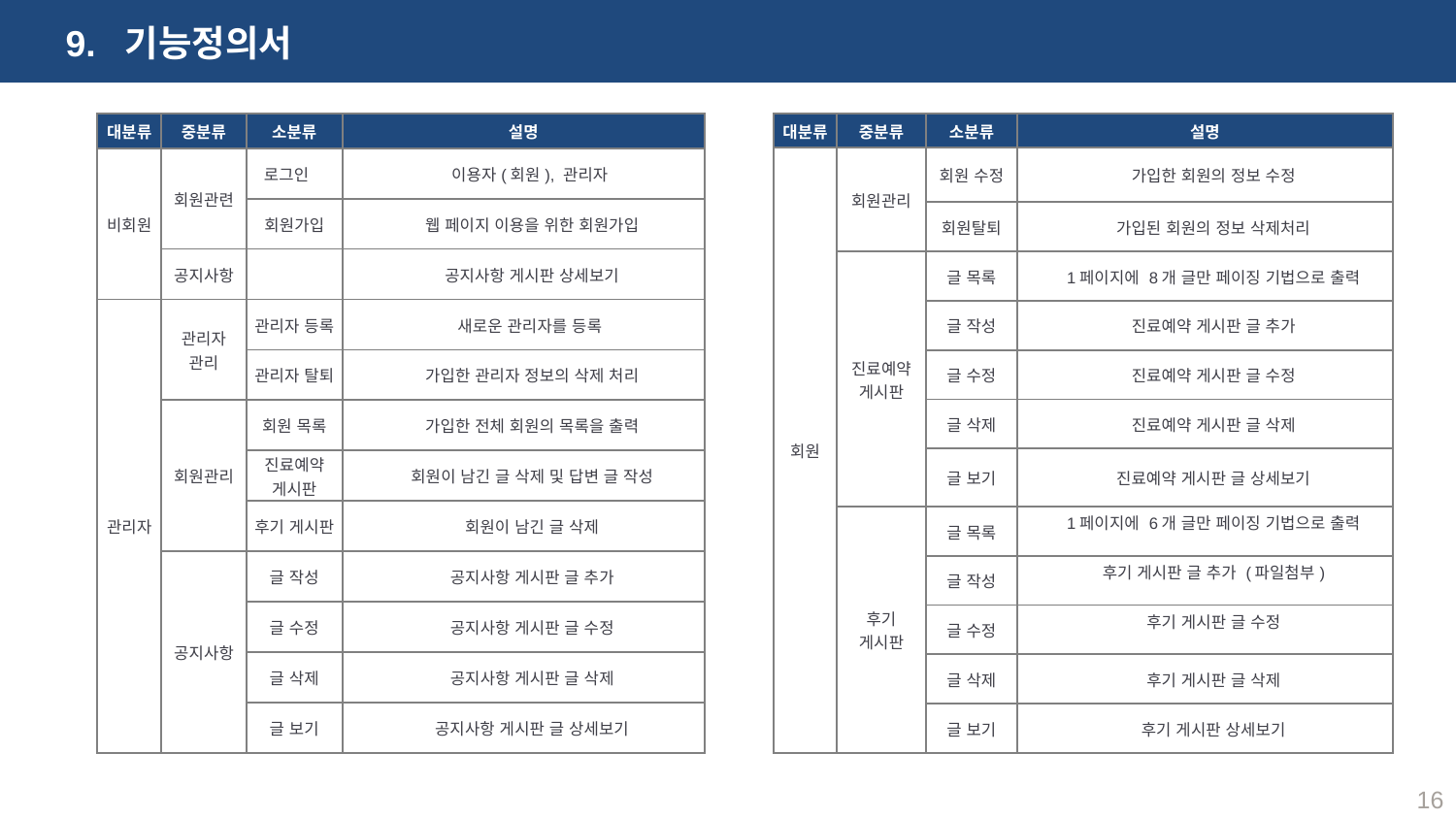

9.  기능정의서
| 대분류 | 중분류 | 소분류 | 설명 |
| --- | --- | --- | --- |
| 회원 | 회원관리 | 회원 수정 | 가입한 회원의 정보 수정 |
|  |  | 회원탈퇴 | 가입된 회원의 정보 삭제처리 |
|  | 진료예약 게시판 | 글 목록 | 1페이지에 8개 글만 페이징 기법으로 출력 |
|  |  | 글 작성 | 진료예약 게시판 글 추가 |
|  |  | 글 수정 | 진료예약 게시판 글 수정 |
|  |  | 글 삭제 | 진료예약 게시판 글 삭제 |
|  |  | 글 보기 | 진료예약 게시판 글 상세보기 |
|  | 후기 게시판 | 글 목록 | 1페이지에 6개 글만 페이징 기법으로 출력 |
|  |  | 글 작성 | 후기 게시판 글 추가 (파일첨부) |
|  |  | 글 수정 | 후기 게시판 글 수정 |
|  |  | 글 삭제 | 후기 게시판 글 삭제 |
|  |  | 글 보기 | 후기 게시판 상세보기 |
| 대분류 | 중분류 | 소분류 | 설명 |
| --- | --- | --- | --- |
| 비회원 | 회원관련 | 로그인 | 이용자(회원), 관리자 |
|  |  | 회원가입 | 웹 페이지 이용을 위한 회원가입 |
|  | 공지사항 |  | 공지사항 게시판 상세보기 |
| 관리자 | 관리자 관리 | 관리자 등록 | 새로운 관리자를 등록 |
|  |  | 관리자 탈퇴 | 가입한 관리자 정보의 삭제 처리 |
|  | 회원관리 | 회원 목록 | 가입한 전체 회원의 목록을 출력 |
|  |  | 진료예약 게시판 | 회원이 남긴 글 삭제 및 답변 글 작성 |
|  |  | 후기 게시판 | 회원이 남긴 글 삭제 |
|  | 공지사항 | 글 작성 | 공지사항 게시판 글 추가 |
|  |  | 글 수정 | 공지사항 게시판 글 수정 |
|  |  | 글 삭제 | 공지사항 게시판 글 삭제 |
|  |  | 글 보기 | 공지사항 게시판 글 상세보기 |
16